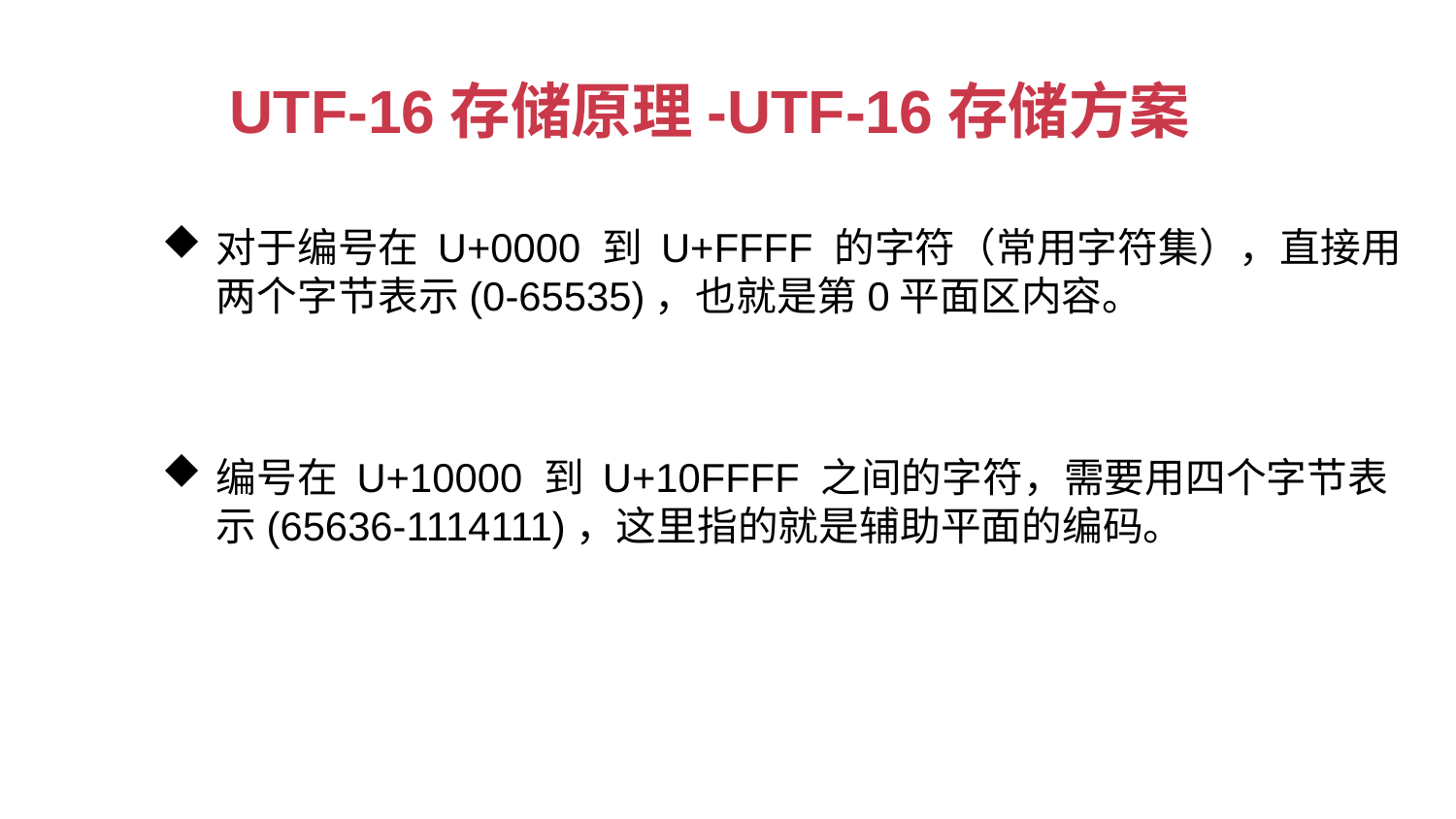

UTF-16存储原理-UTF-16存储方案
对于编号在 U+0000 到 U+FFFF 的字符（常用字符集），直接用两个字节表示(0-65535)，也就是第0平面区内容。
编号在 U+10000 到 U+10FFFF 之间的字符，需要用四个字节表示(65636-1114111)，这里指的就是辅助平面的编码。